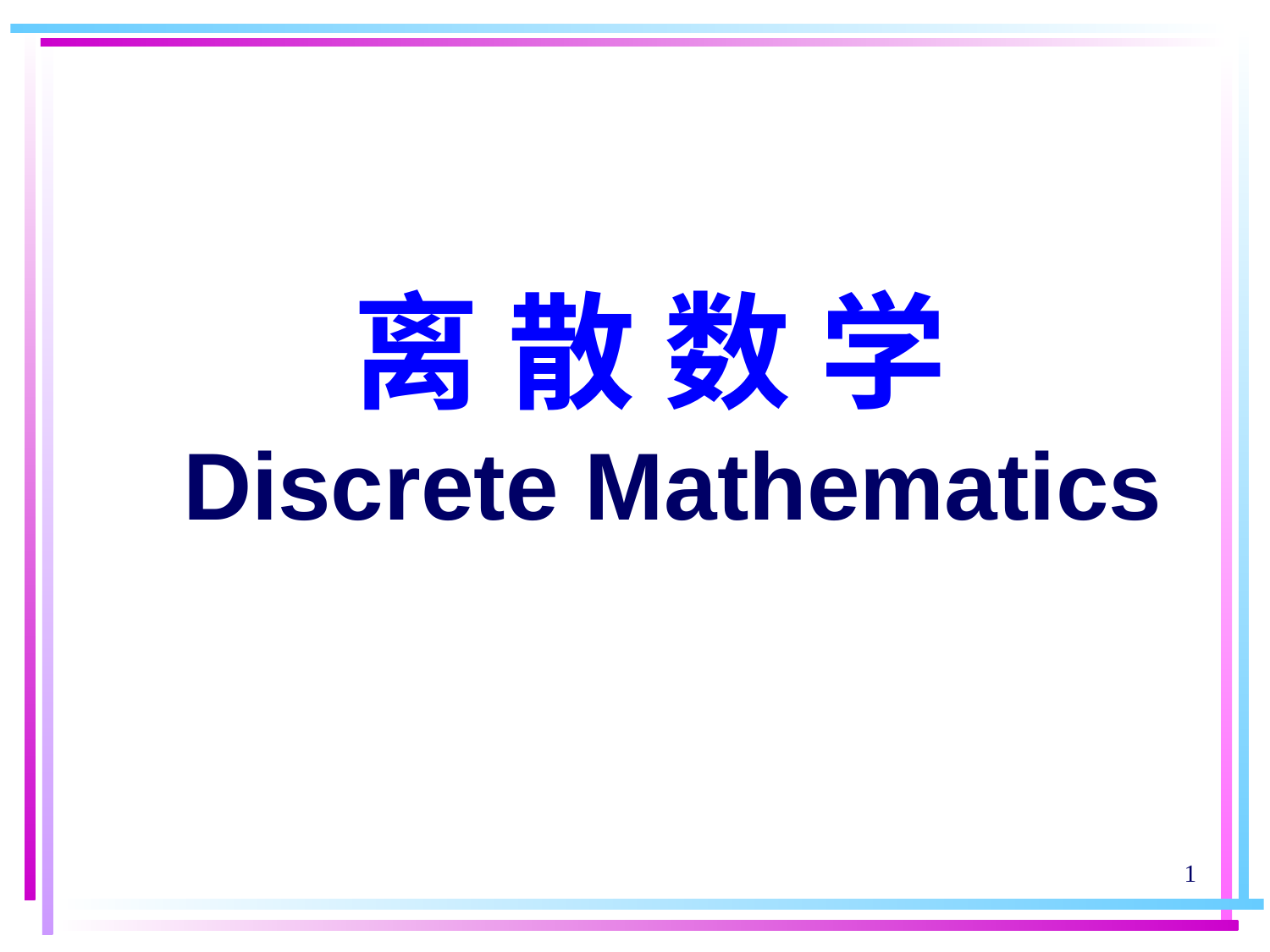

离 散 数 学
 Discrete Mathematics
1